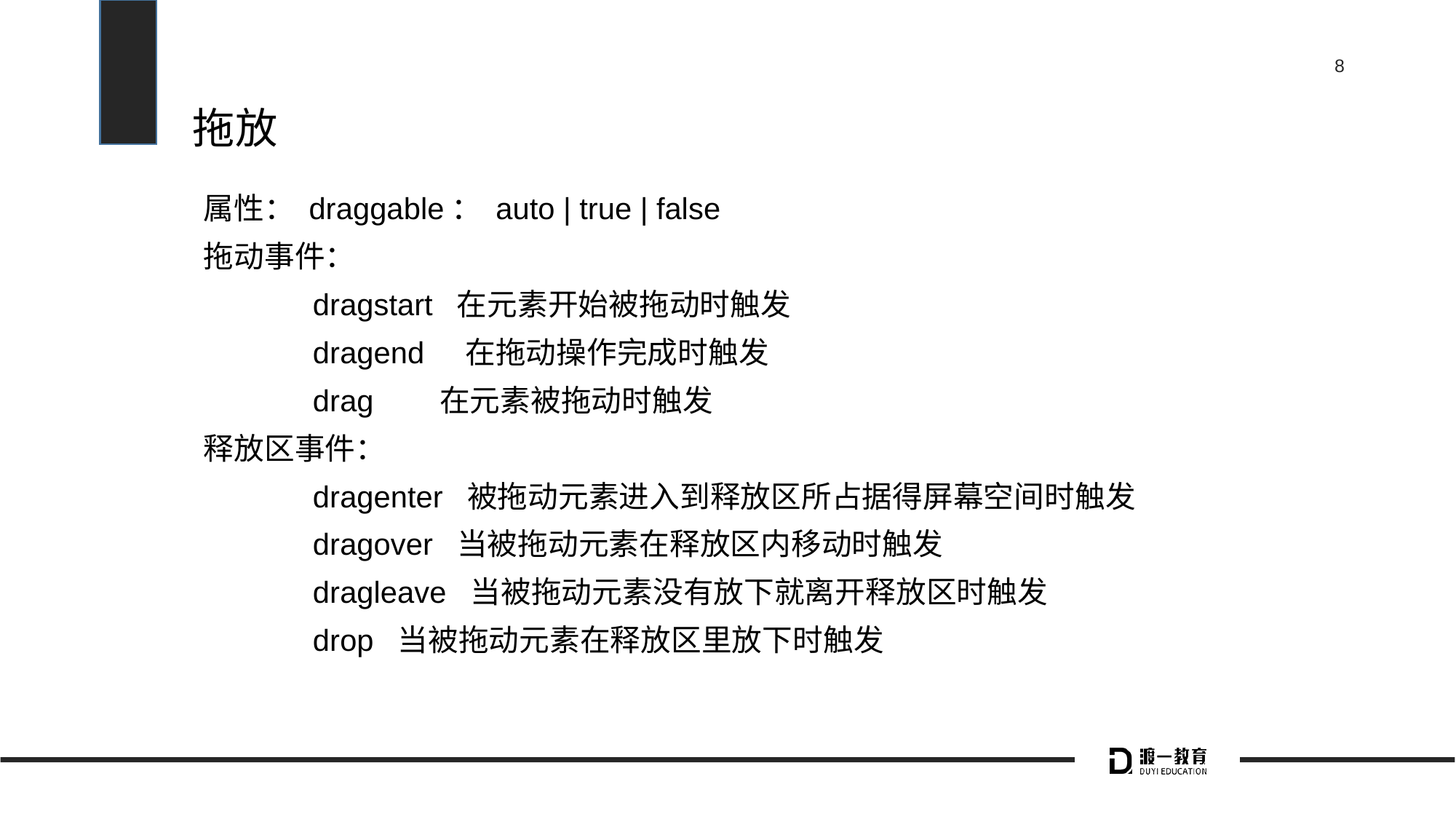

# 拖放
属性： draggable： auto | true | false
拖动事件：
	dragstart  在元素开始被拖动时触发
           	dragend    在拖动操作完成时触发
           	drag       在元素被拖动时触发
释放区事件：
	dragenter  被拖动元素进入到释放区所占据得屏幕空间时触发
	dragover  当被拖动元素在释放区内移动时触发
	dragleave  当被拖动元素没有放下就离开释放区时触发
	drop  当被拖动元素在释放区里放下时触发